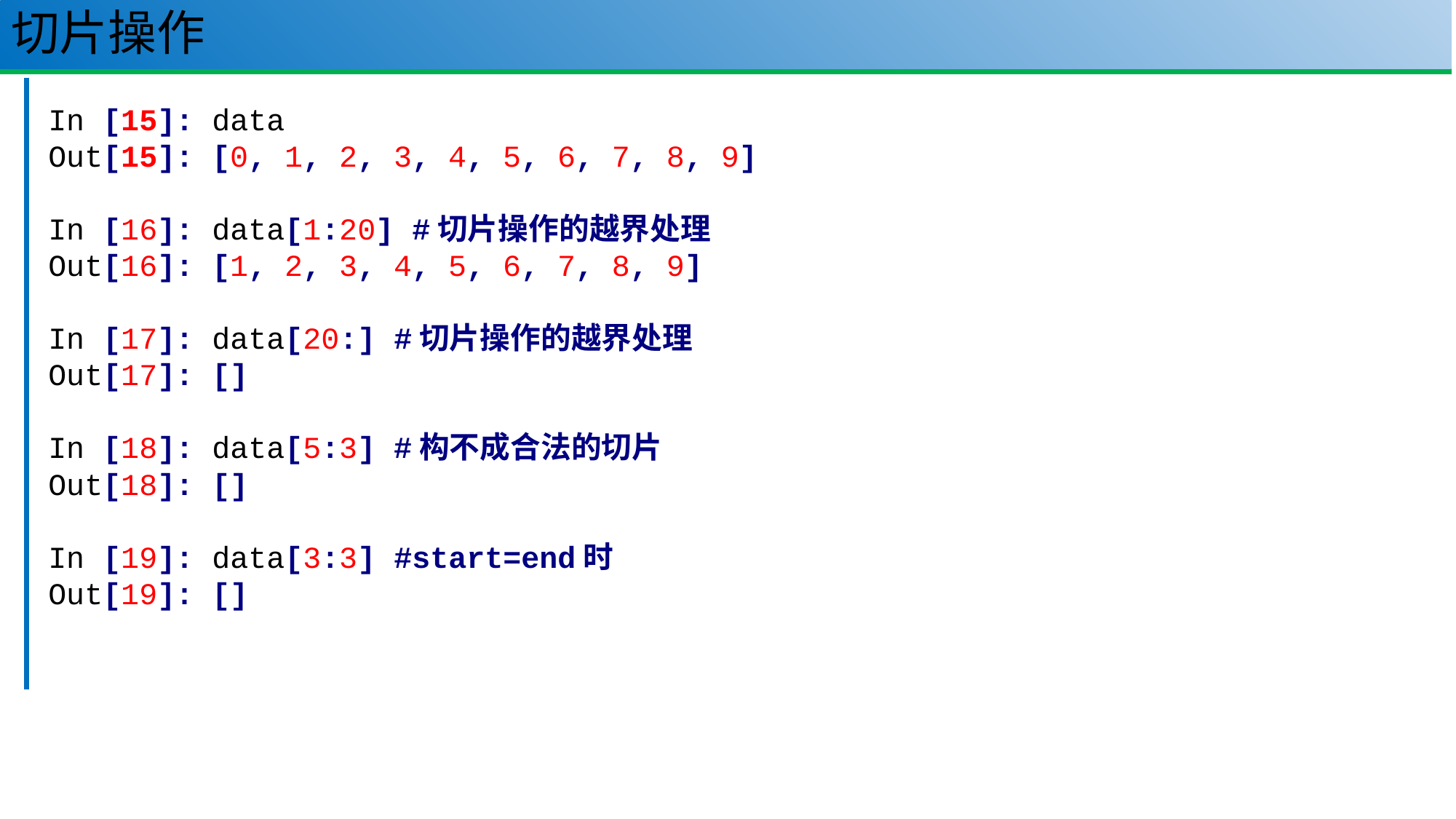

# 切片操作
31
In [15]: data
Out[15]: [0, 1, 2, 3, 4, 5, 6, 7, 8, 9]

In [16]: data[1:20] #切片操作的越界处理
Out[16]: [1, 2, 3, 4, 5, 6, 7, 8, 9]

In [17]: data[20:] #切片操作的越界处理
Out[17]: []

In [18]: data[5:3] #构不成合法的切片
Out[18]: []

In [19]: data[3:3] #start=end时
Out[19]: []